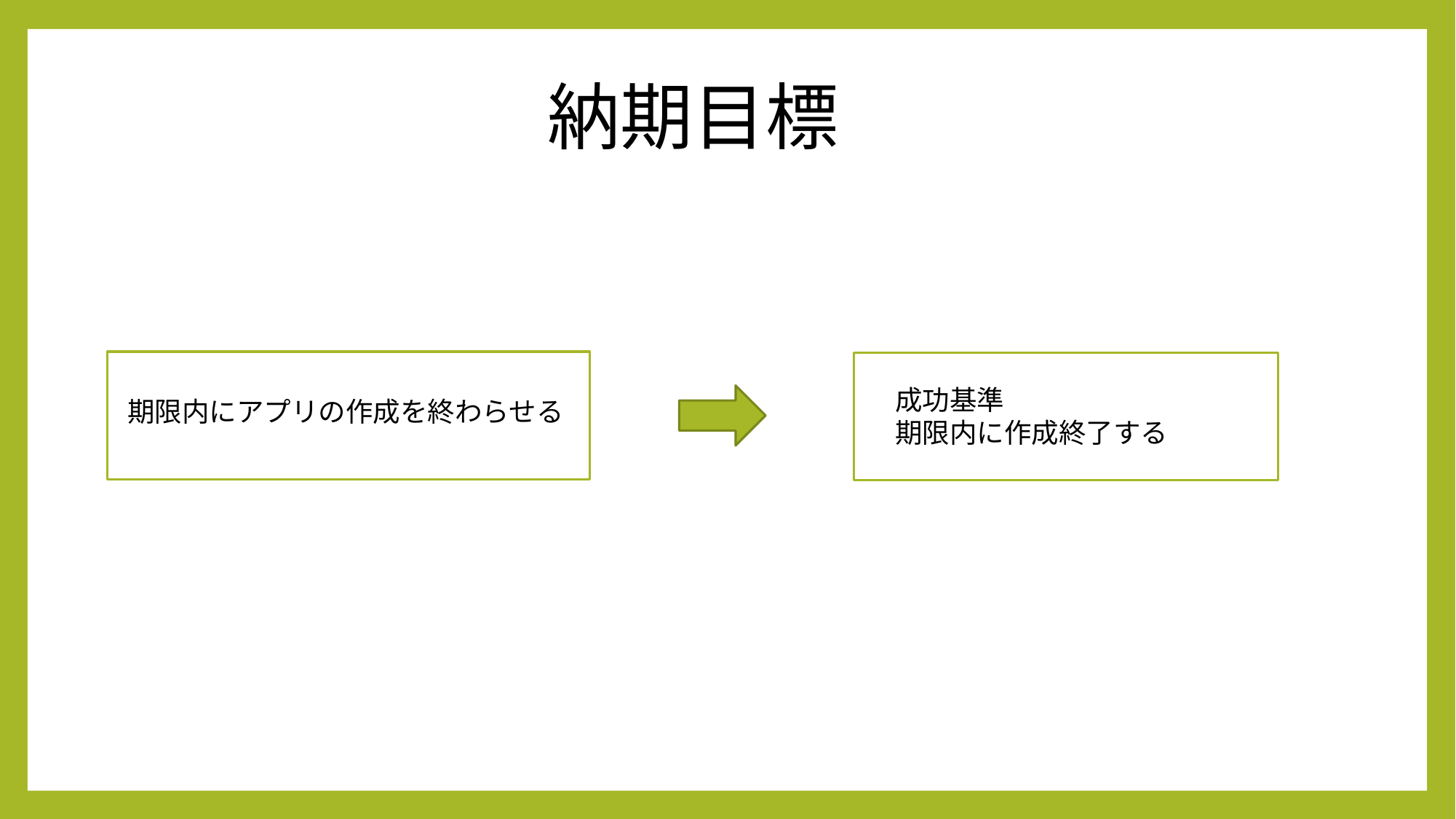

納期目標

期限内にアプリの作成を終わらせる
成功基準
期限内に作成終了する